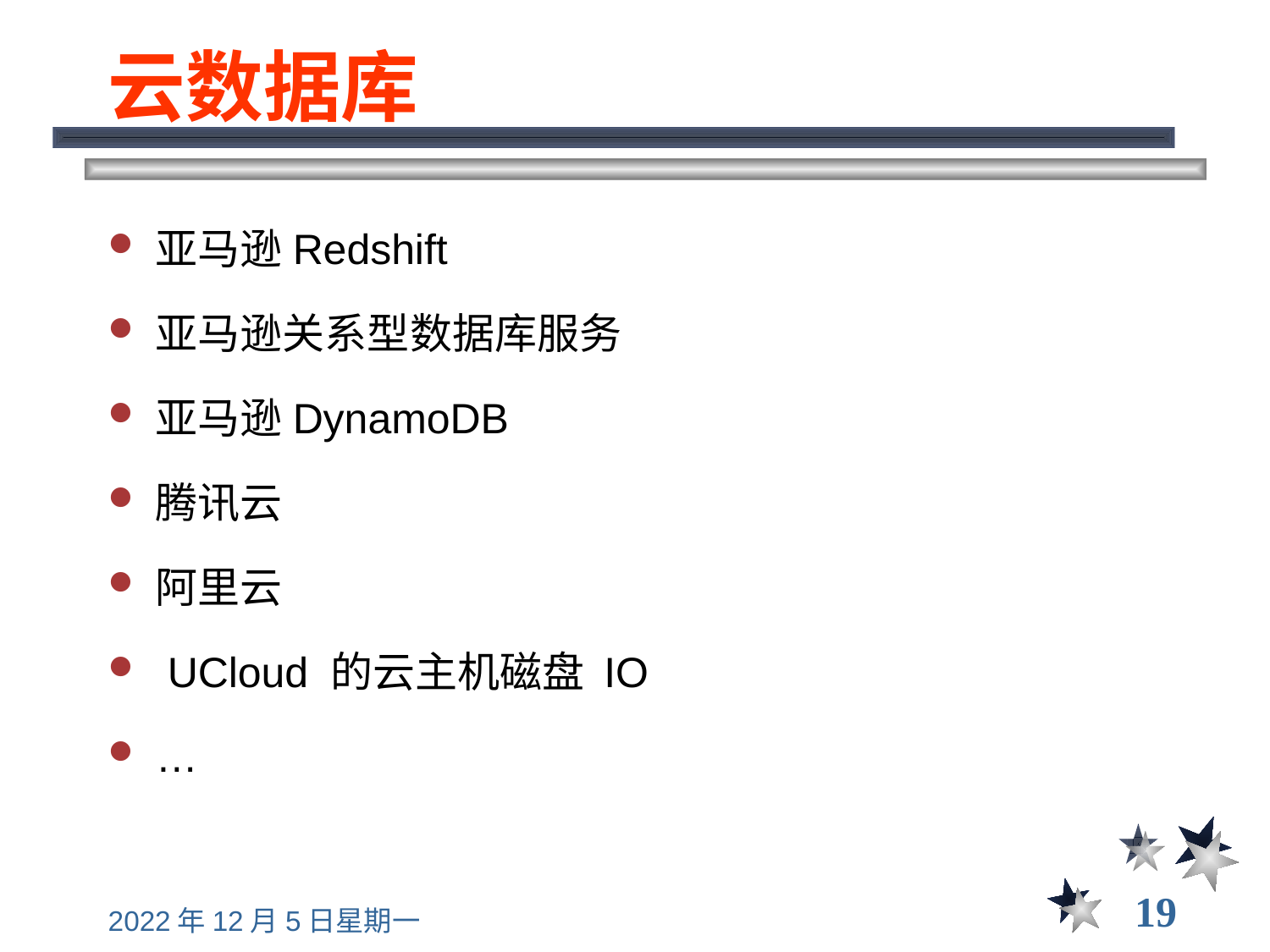

# 云数据库
亚马逊Redshift
亚马逊关系型数据库服务
亚马逊DynamoDB
腾讯云
阿里云
 UCloud 的云主机磁盘 IO
…
19
2022年12月5日星期一
大数据管理----前言